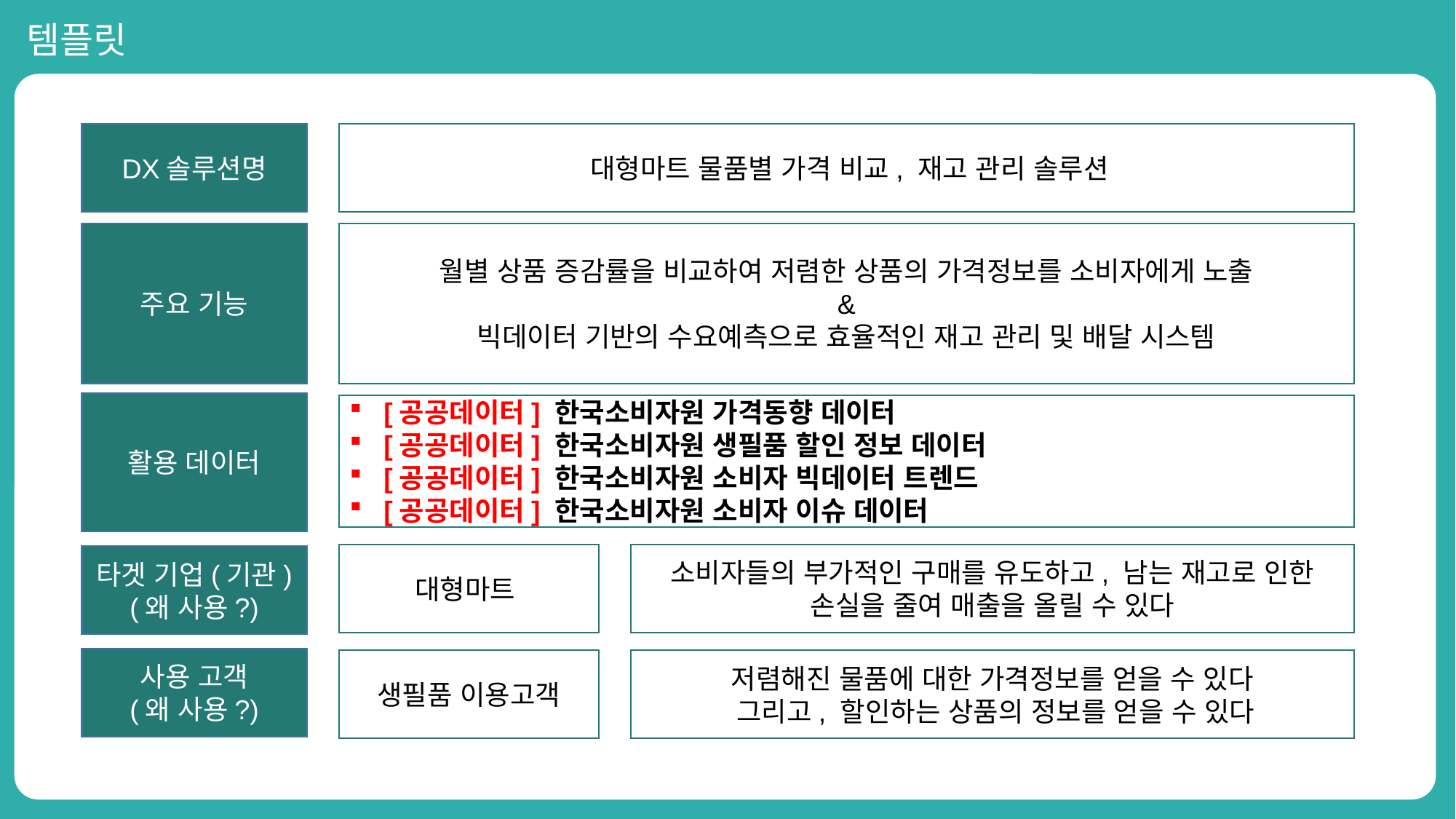

템플릿
DX솔루션명
 대형마트 물품별 가격 비교, 재고 관리 솔루션
주요 기능

월별 상품 증감률을 비교하여 저렴한 상품의 가격정보를 소비자에게 노출
&
빅데이터 기반의 수요예측으로 효율적인 재고 관리 및 배달 시스템

활용 데이터

[공공데이터] 한국소비자원 가격동향 데이터병원(7만
[공공데이터] 한국소비자원 생필품 할인 정보 데이터
[공공데이터] 한국소비자원 소비자 빅데이터 트렌드
[공공데이터] 한국소비자원 소비자 이슈 데이터

대형마트
소비자들의 부가적인 구매를 유도하고, 남는 재고로 인한 손실을 줄여 매출을 올릴 수 있다
타겟 기업(기관)
(왜 사용?)
사용 고객
(왜 사용?)
생필품 이용고객
저렴해진 물품에 대한 가격정보를 얻을 수 있다
 그리고, 할인하는 상품의 정보를 얻을 수 있다